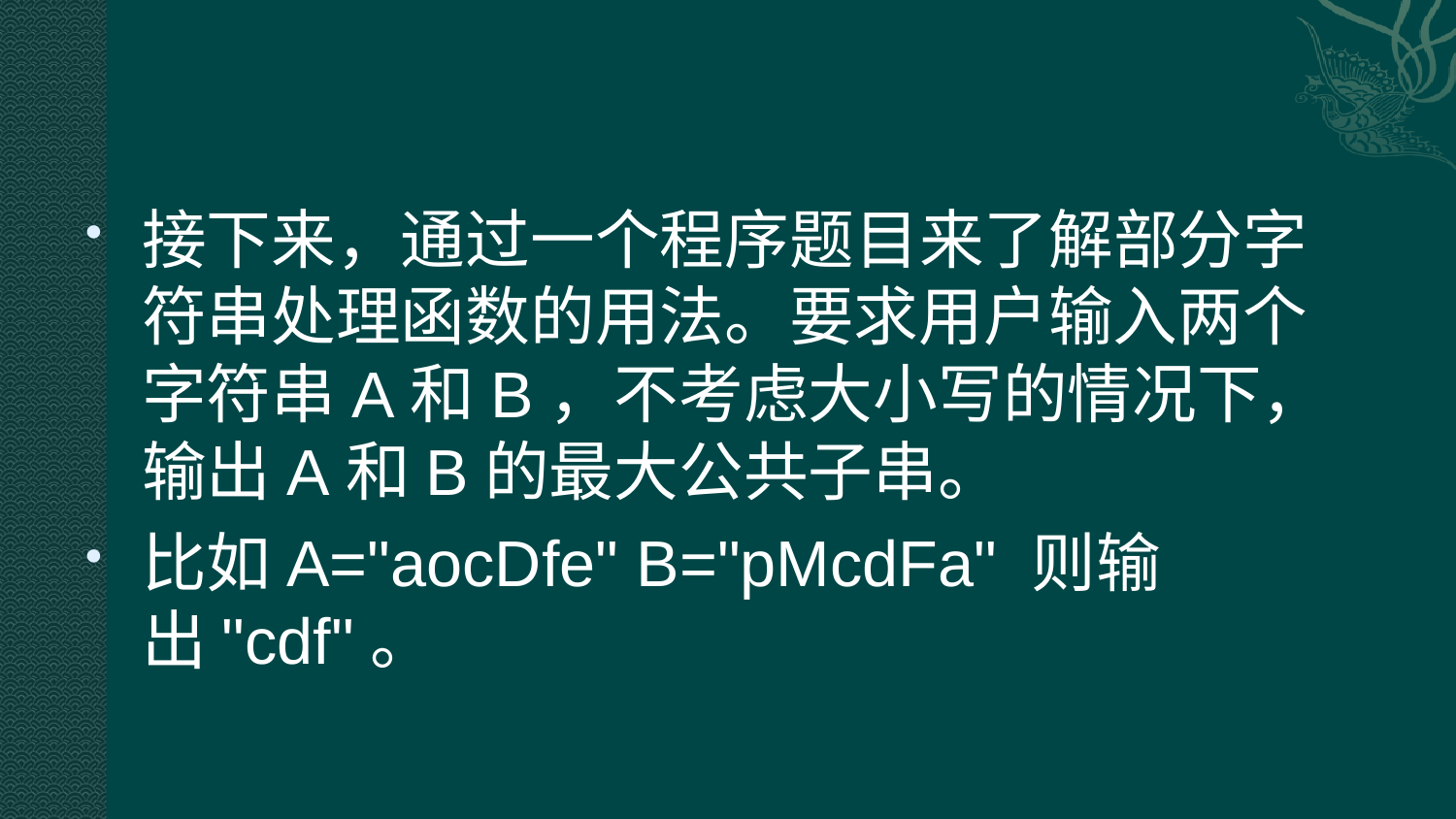

#
接下来，通过一个程序题目来了解部分字符串处理函数的用法。要求用户输入两个字符串A和B，不考虑大小写的情况下，输出A和B的最大公共子串。
比如A="aocDfe" B="pMcdFa" 则输出"cdf"。